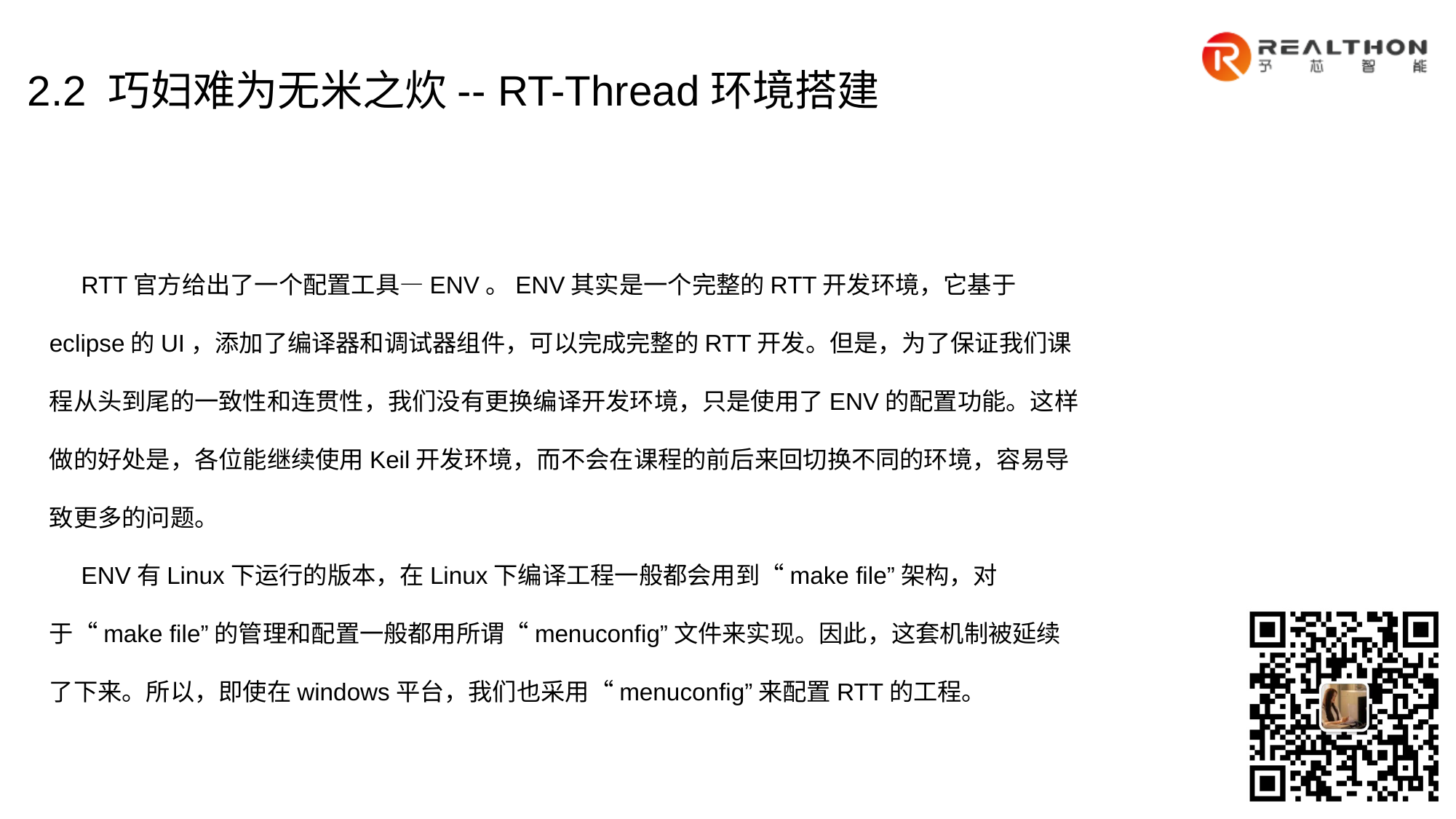

2.2 巧妇难为无米之炊-- RT-Thread环境搭建
RTT官方给出了一个配置工具—ENV。ENV其实是一个完整的RTT开发环境，它基于eclipse的UI，添加了编译器和调试器组件，可以完成完整的RTT开发。但是，为了保证我们课程从头到尾的一致性和连贯性，我们没有更换编译开发环境，只是使用了ENV的配置功能。这样做的好处是，各位能继续使用Keil开发环境，而不会在课程的前后来回切换不同的环境，容易导致更多的问题。
ENV有Linux下运行的版本，在Linux下编译工程一般都会用到“make file”架构，对于“make file”的管理和配置一般都用所谓“menuconfig”文件来实现。因此，这套机制被延续了下来。所以，即使在windows平台，我们也采用“menuconfig”来配置RTT的工程。